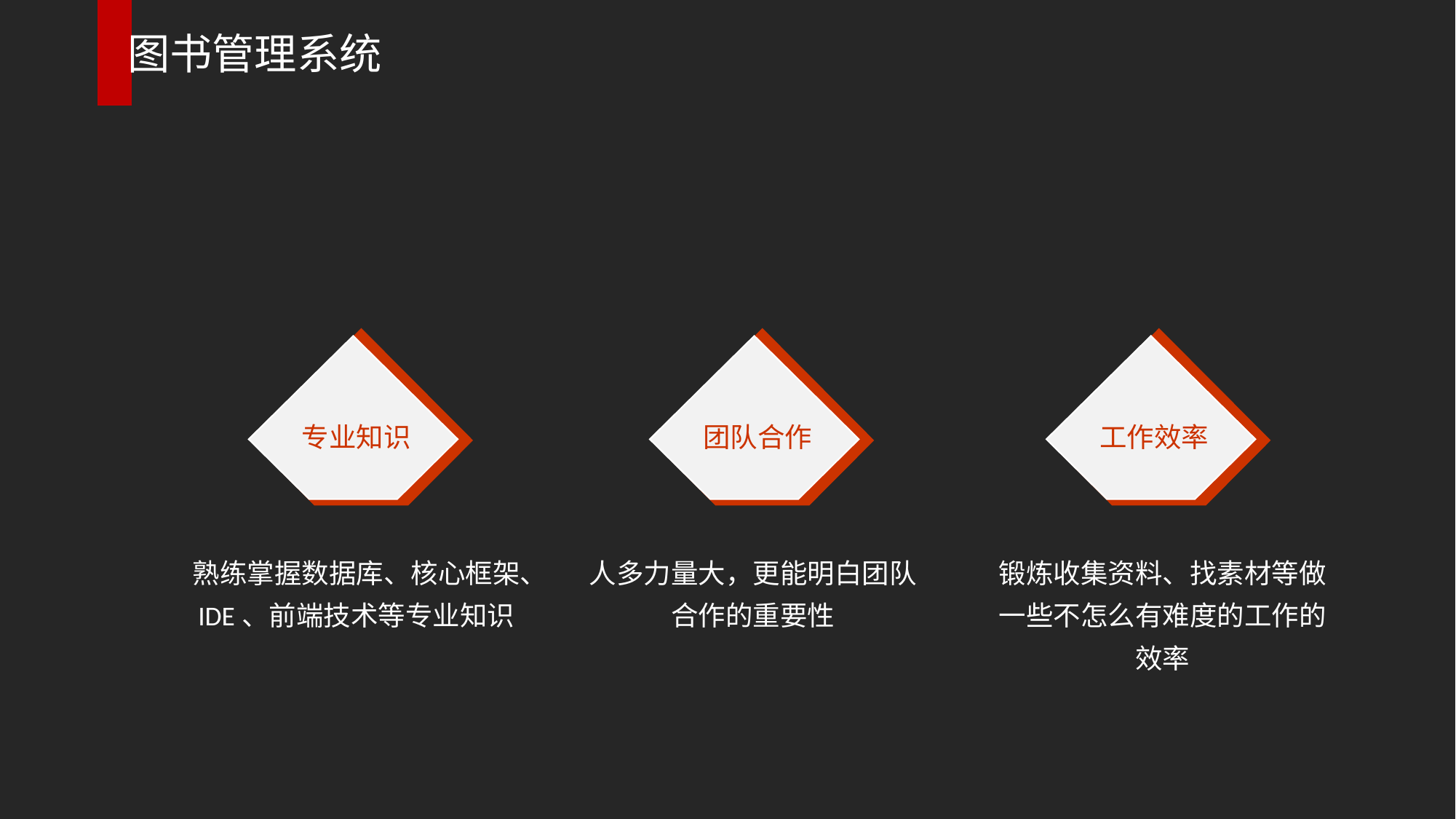

图书管理系统

专业知识
熟练掌握数据库、核心框架、IDE、前端技术等专业知识

团队合作
人多力量大，更能明白团队合作的重要性

工作效率
锻炼收集资料、找素材等做一些不怎么有难度的工作的效率